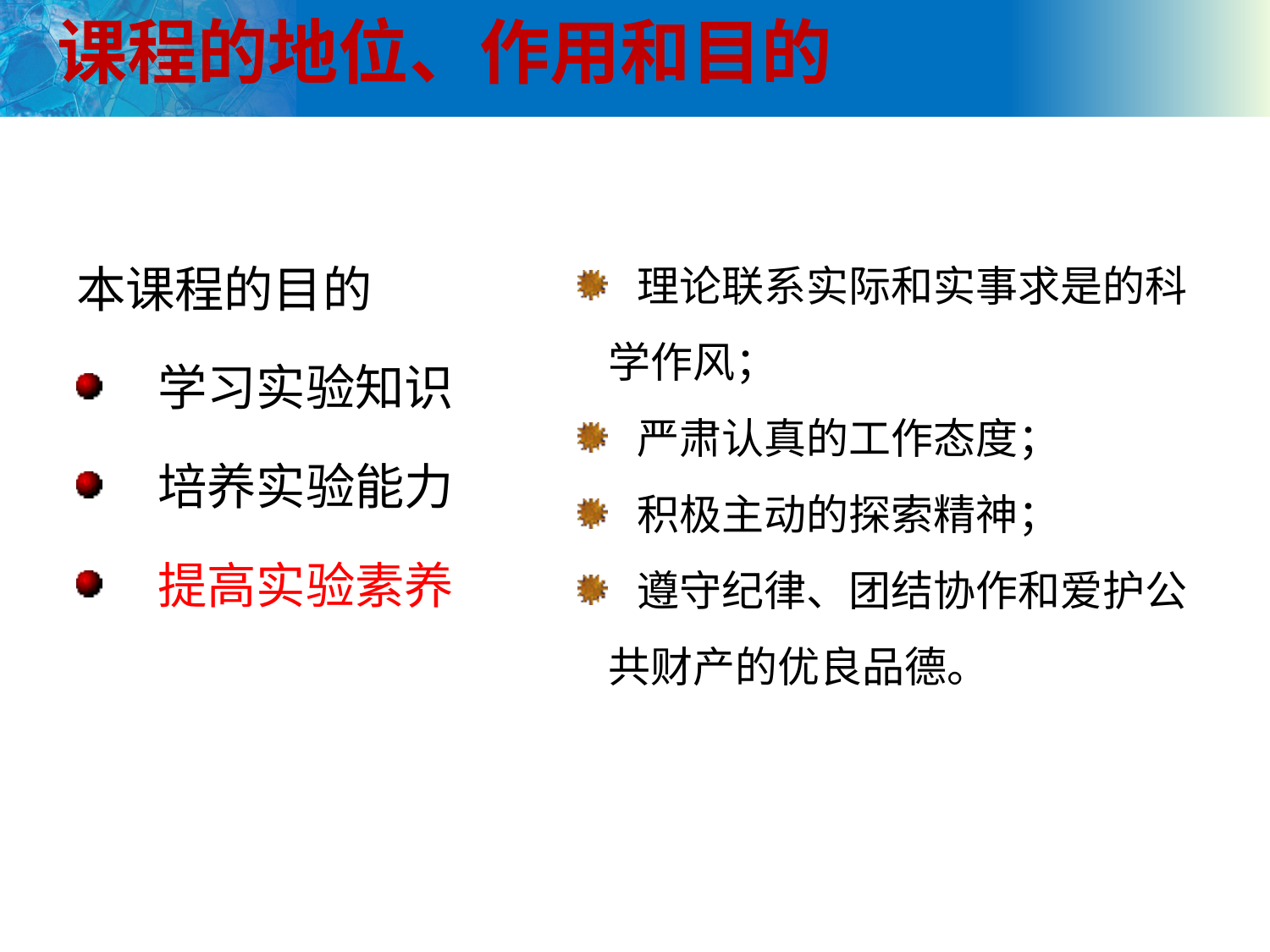

# 课程的地位、作用和目的
本课程的目的
  学习实验知识
  培养实验能力
  提高实验素养

  理论联系实际和实事求是的科学作风；
  严肃认真的工作态度；
  积极主动的探索精神；
  遵守纪律、团结协作和爱护公共财产的优良品德。
8